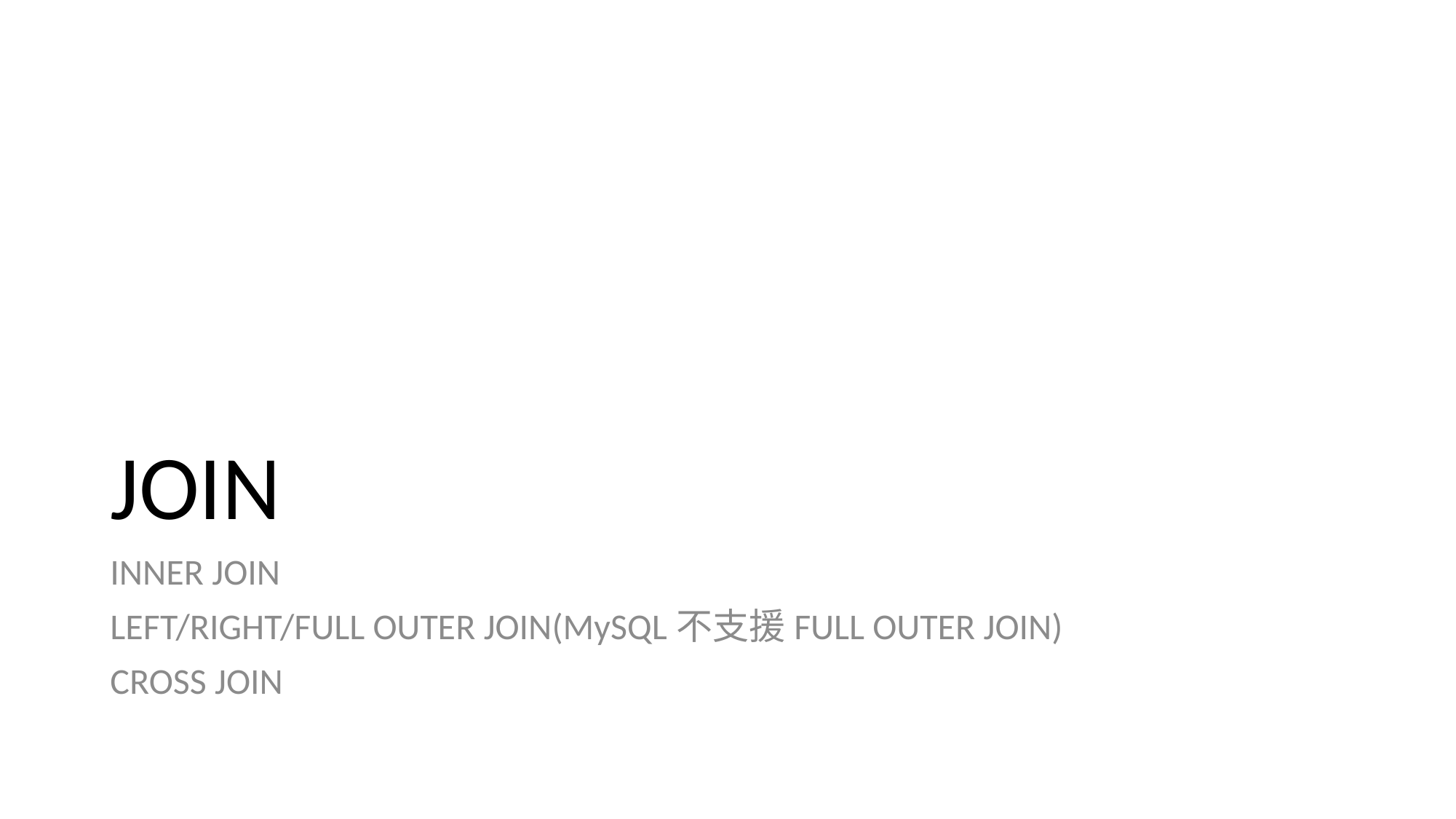

# JOIN
INNER JOIN
LEFT/RIGHT/FULL OUTER JOIN(MySQL不支援FULL OUTER JOIN)
CROSS JOIN